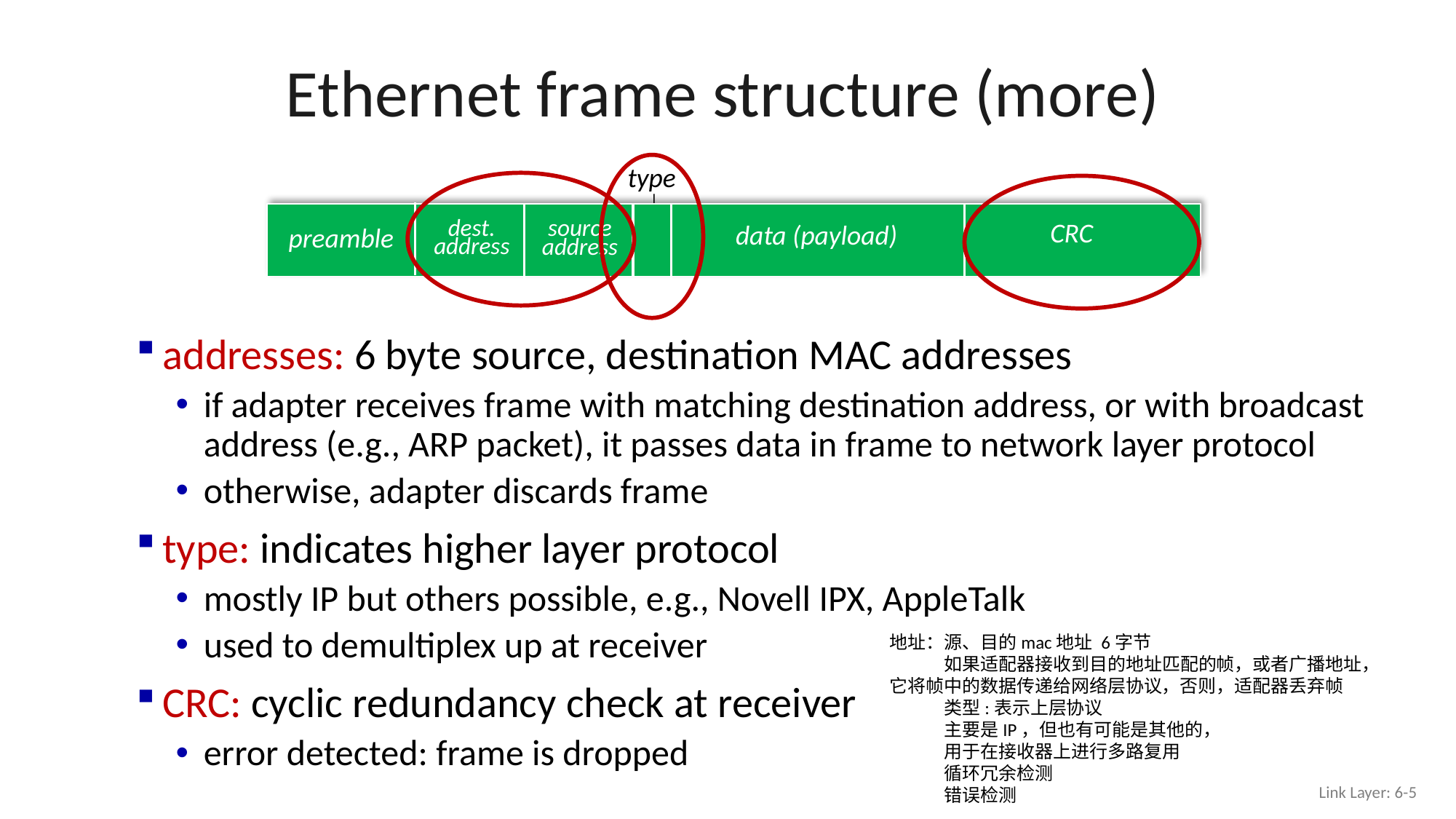

# Ethernet frame structure (more)
type

dest.
address
source
address
CRC
data (payload)
preamble

addresses: 6 byte source, destination MAC addresses
if adapter receives frame with matching destination address, or with broadcast address (e.g., ARP packet), it passes data in frame to network layer protocol
otherwise, adapter discards frame
type: indicates higher layer protocol
mostly IP but others possible, e.g., Novell IPX, AppleTalk
used to demultiplex up at receiver
CRC: cyclic redundancy check at receiver
error detected: frame is dropped
地址：源、目的mac地址 6字节
如果适配器接收到目的地址匹配的帧，或者广播地址，它将帧中的数据传递给网络层协议，否则，适配器丢弃帧
类型:表示上层协议
主要是IP，但也有可能是其他的，
用于在接收器上进行多路复用
循环冗余检测
错误检测
Link Layer: 6-5